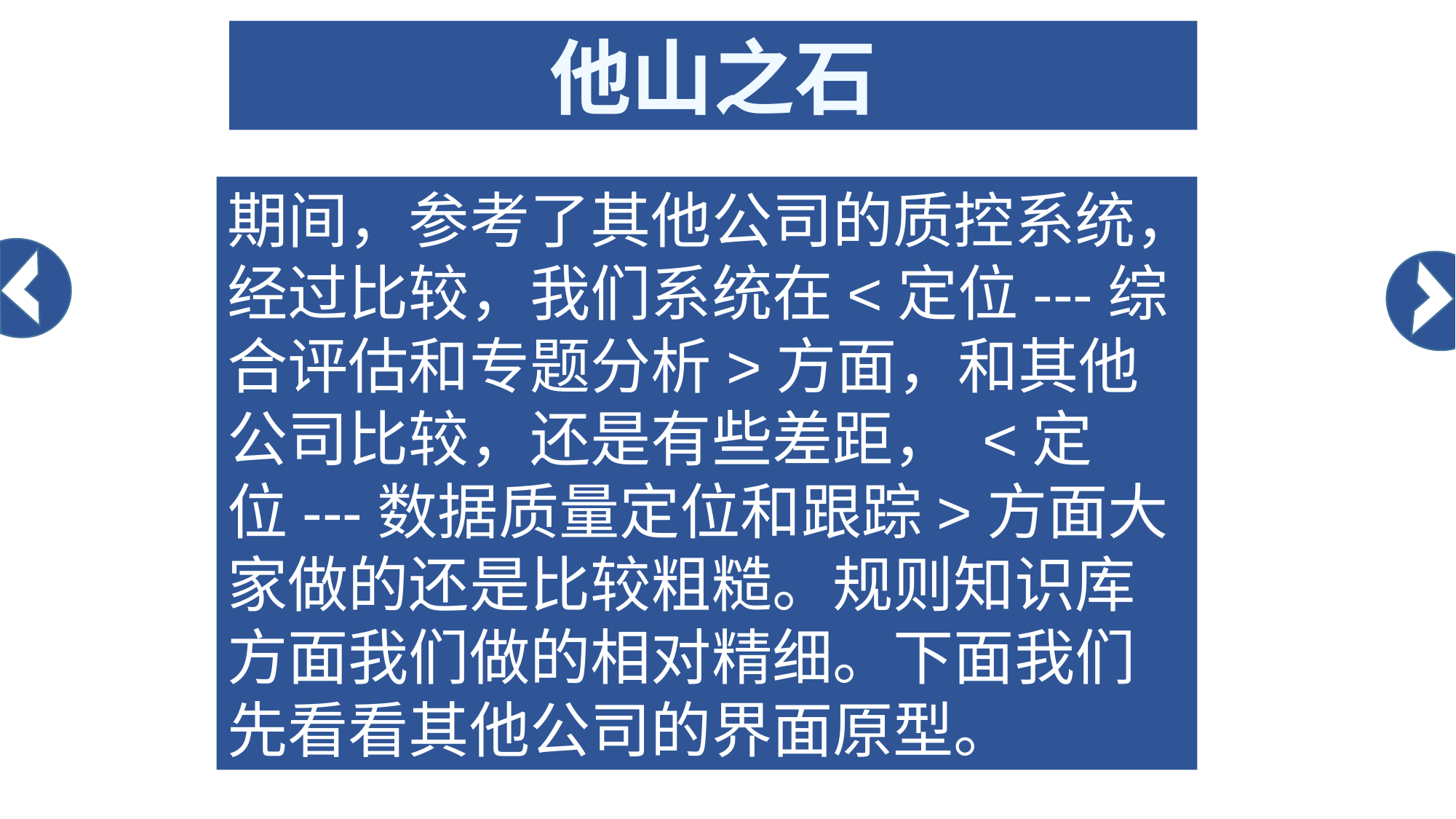

他山之石
期间，参考了其他公司的质控系统，经过比较，我们系统在<定位---综合评估和专题分析>方面，和其他公司比较，还是有些差距， <定位---数据质量定位和跟踪>方面大家做的还是比较粗糙。规则知识库方面我们做的相对精细。下面我们先看看其他公司的界面原型。